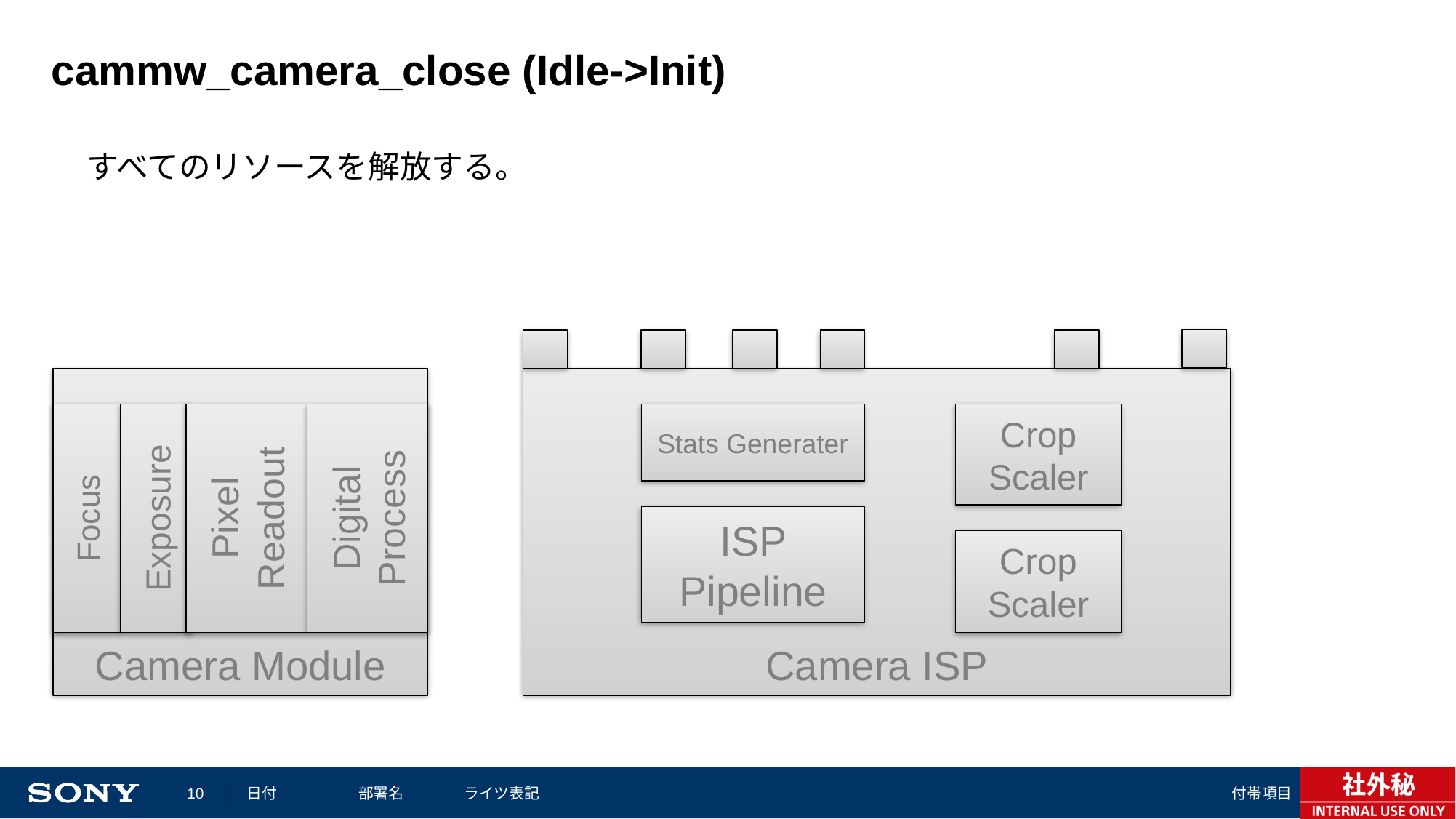

# cammw_camera_close (Idle->Init)
すべてのリソースを解放する。

Camera ISP
Camera Module
Crop
Scaler
Digital Process
Focus
Exposure
Pixel Readout
Stats Generater
ISP Pipeline
Crop
Scaler